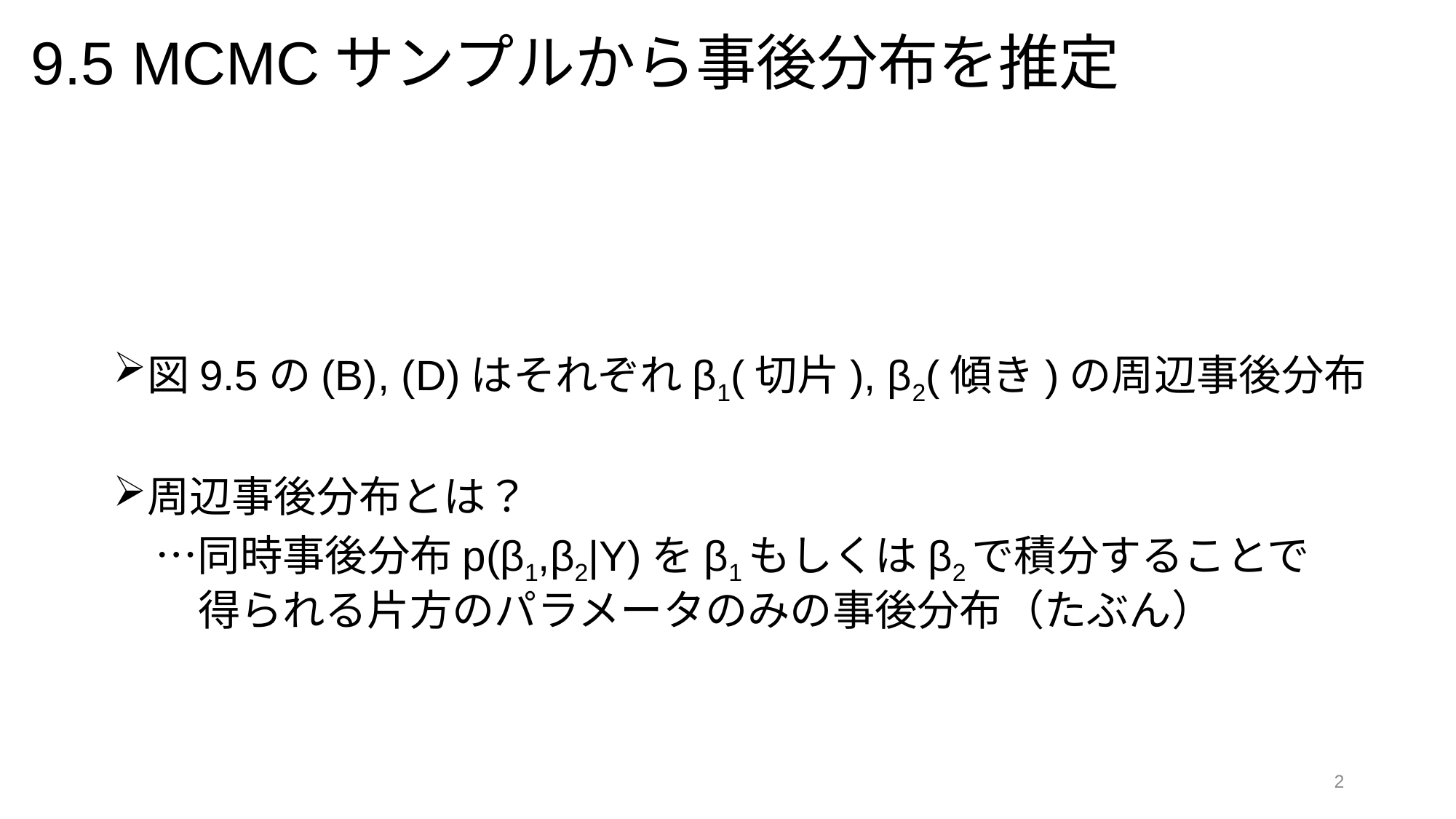

# 9.5 MCMCサンプルから事後分布を推定

図9.5の(B), (D)はそれぞれβ1(切片), β2(傾き)の周辺事後分布

周辺事後分布とは？
　…同時事後分布p(β1,β2|Y)をβ1もしくはβ2で積分することで
　　得られる片方のパラメータのみの事後分布（たぶん）

2